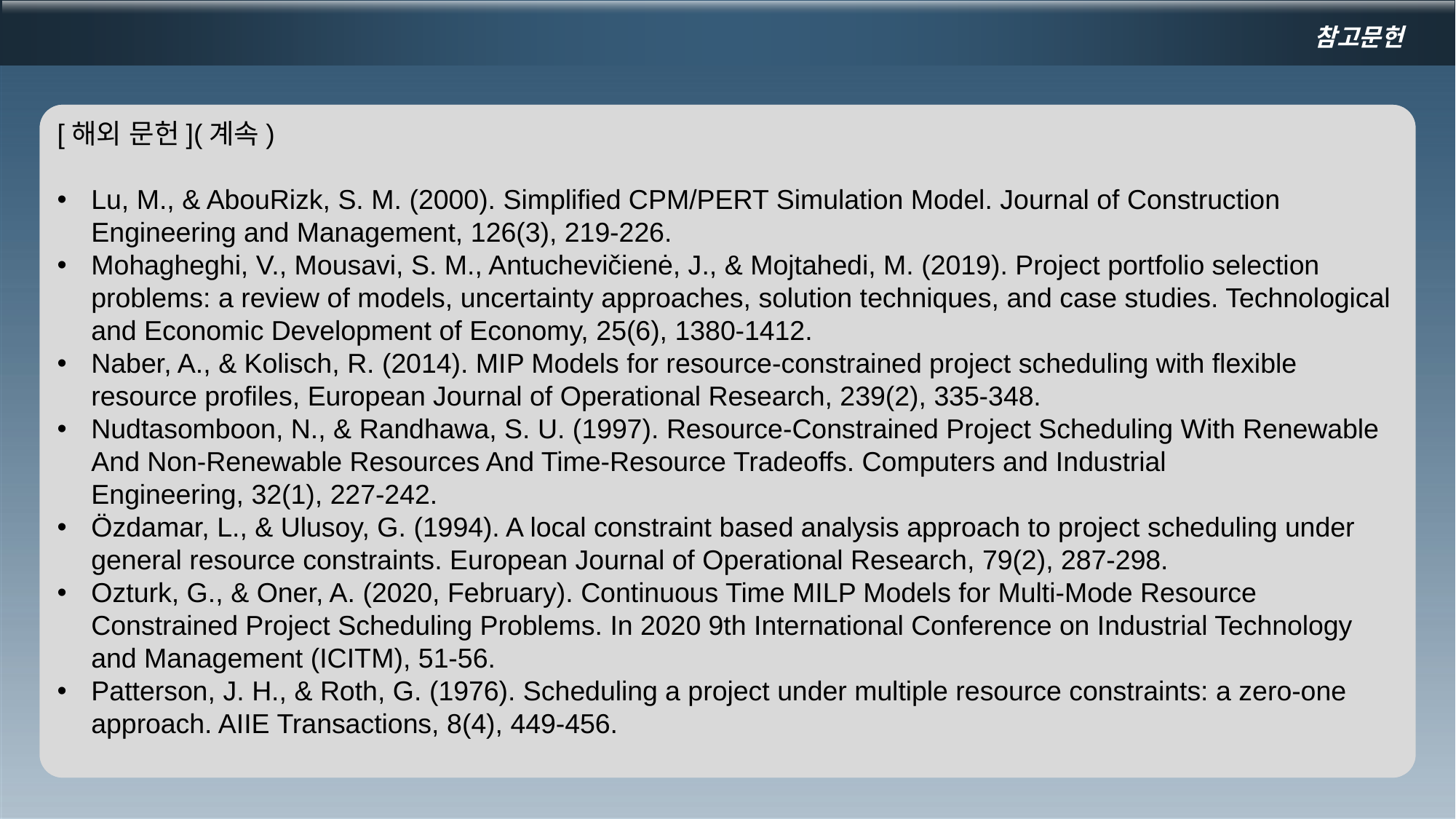

참고문헌
[해외 문헌](계속)

Lu, M., & AbouRizk, S. M. (2000). Simplified CPM/PERT Simulation Model. Journal of Construction Engineering and Management, 126(3), 219-226.
Mohagheghi, V., Mousavi, S. M., Antuchevičienė, J., & Mojtahedi, M. (2019). Project portfolio selection problems: a review of models, uncertainty approaches, solution techniques, and case studies. Technological and Economic Development of Economy, 25(6), 1380-1412.
Naber, A., & Kolisch, R. (2014). MIP Models for resource-constrained project scheduling with flexible resource profiles, European Journal of Operational Research, 239(2), 335-348.
Nudtasomboon, N., & Randhawa, S. U. (1997). Resource-Constrained Project Scheduling With Renewable And Non-Renewable Resources And Time-Resource Tradeoffs. Computers and Industrial Engineering, 32(1), 227-242.
Özdamar, L., & Ulusoy, G. (1994). A local constraint based analysis approach to project scheduling under general resource constraints. European Journal of Operational Research, 79(2), 287-298.
Ozturk, G., & Oner, A. (2020, February). Continuous Time MILP Models for Multi-Mode Resource Constrained Project Scheduling Problems. In 2020 9th International Conference on Industrial Technology and Management (ICITM), 51-56.
Patterson, J. H., & Roth, G. (1976). Scheduling a project under multiple resource constraints: a zero-one approach. AIIE Transactions, 8(4), 449-456.